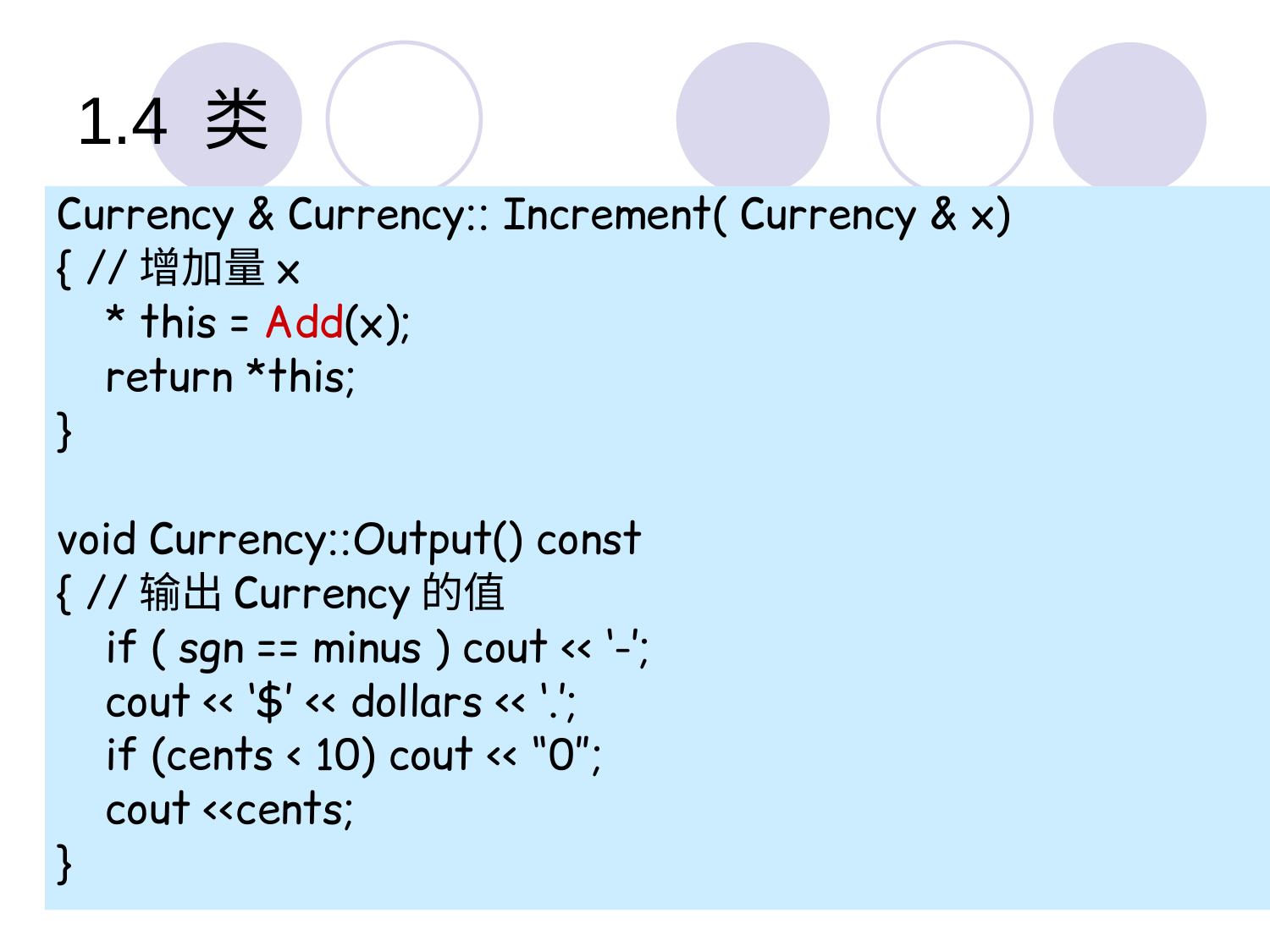

# 1.4	类
Currency & Currency:: Increment( Currency & x)
{ //增加量x
	* this = Add(x);
	return *this;
}

void Currency::Output() const
{ //输出Currency的值
	if ( sgn == minus ) cout << ‘-’;
	cout << ‘$’ << dollars << ‘.’;
	if (cents < 10) cout << “0”;
	cout <<cents;
}
 Increment 函数
Output函数
19.9.4
29